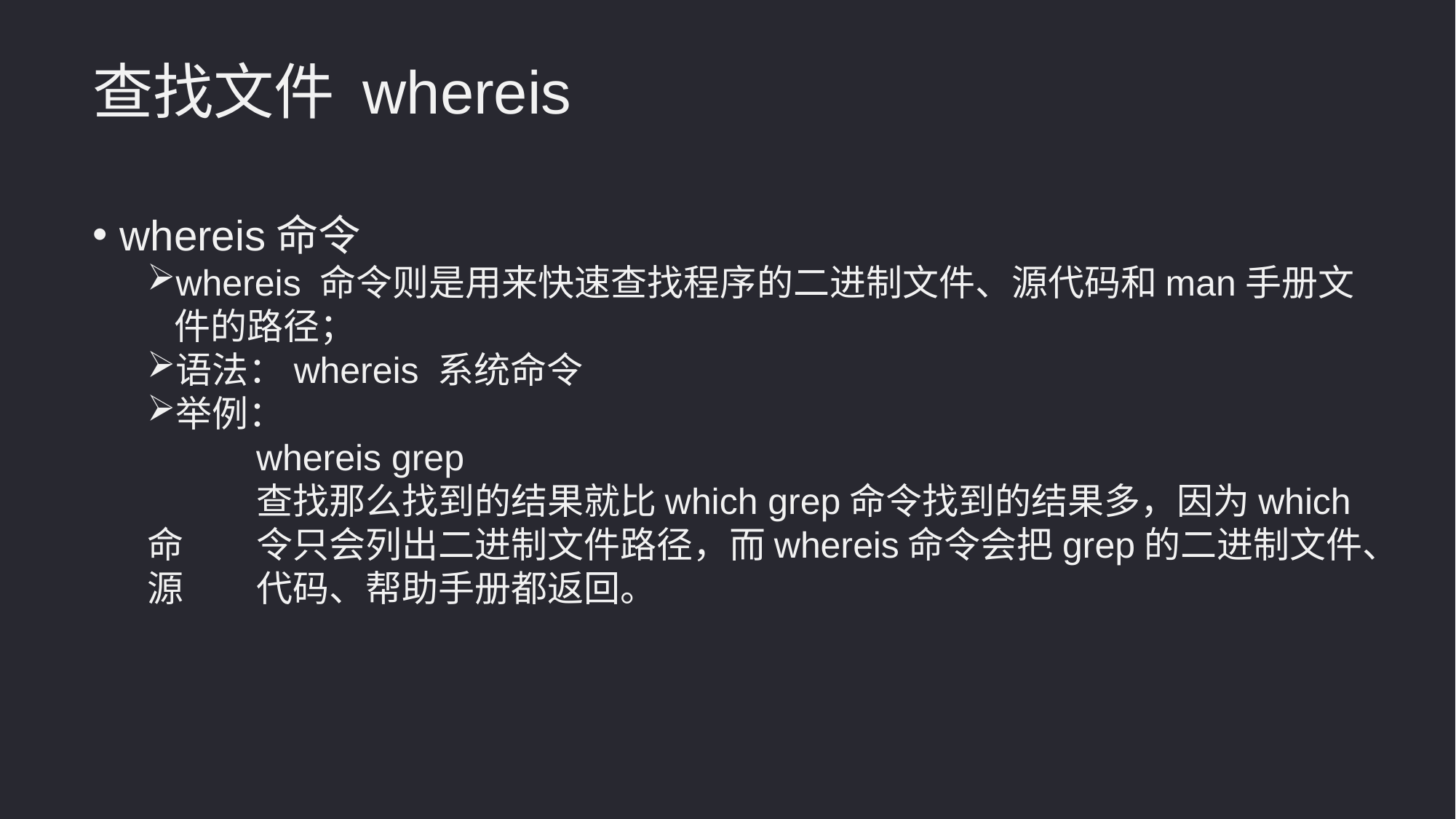

查找文件 whereis
whereis命令
whereis 命令则是用来快速查找程序的二进制文件、源代码和man手册文件的路径；
语法：whereis 系统命令
举例：
	whereis grep
	查找那么找到的结果就比which grep命令找到的结果多，因为which命	令只会列出二进制文件路径，而whereis命令会把grep的二进制文件、源	代码、帮助手册都返回。